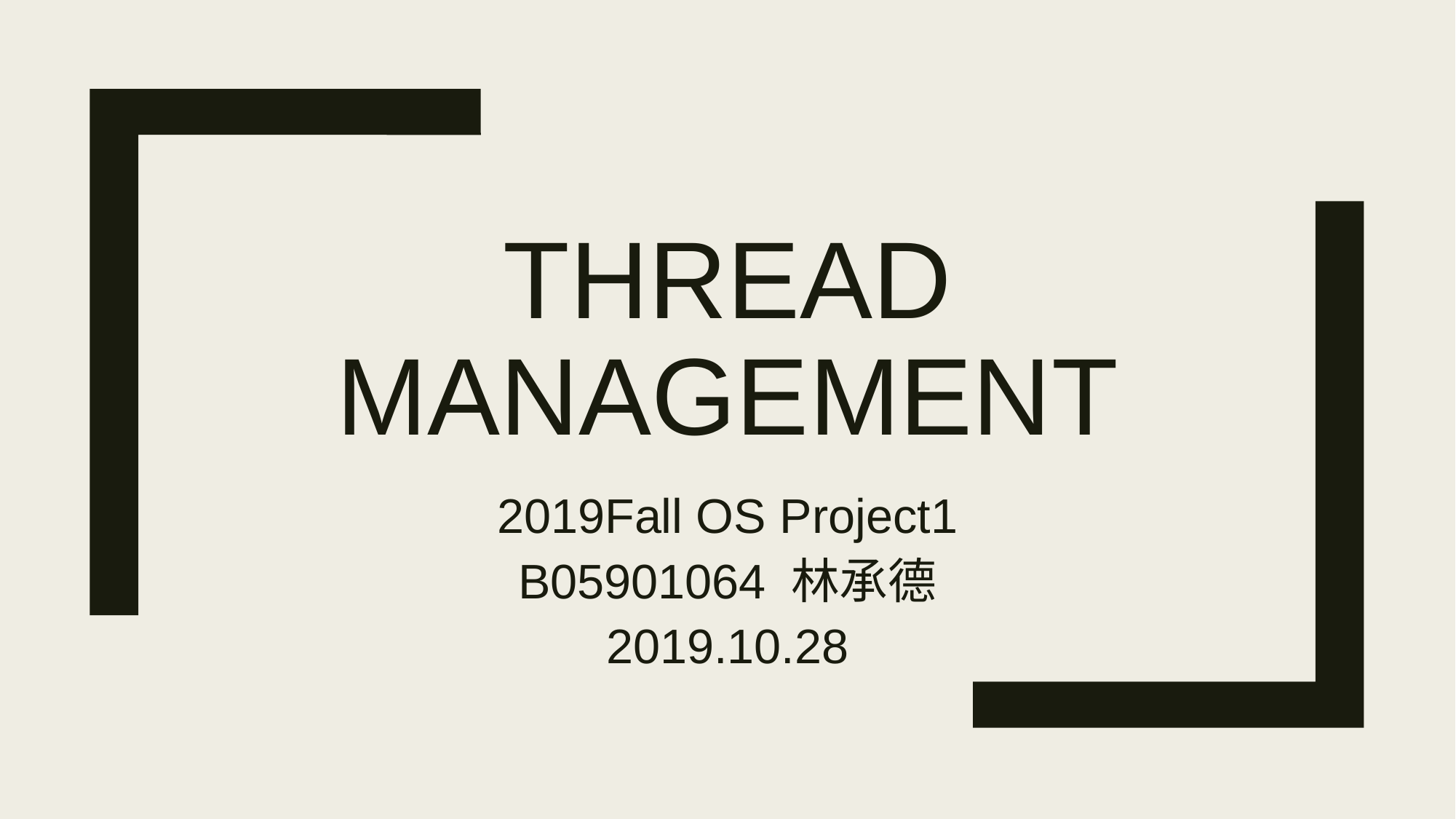

# Thread management
2019Fall OS Project1
B05901064 林承德
2019.10.28